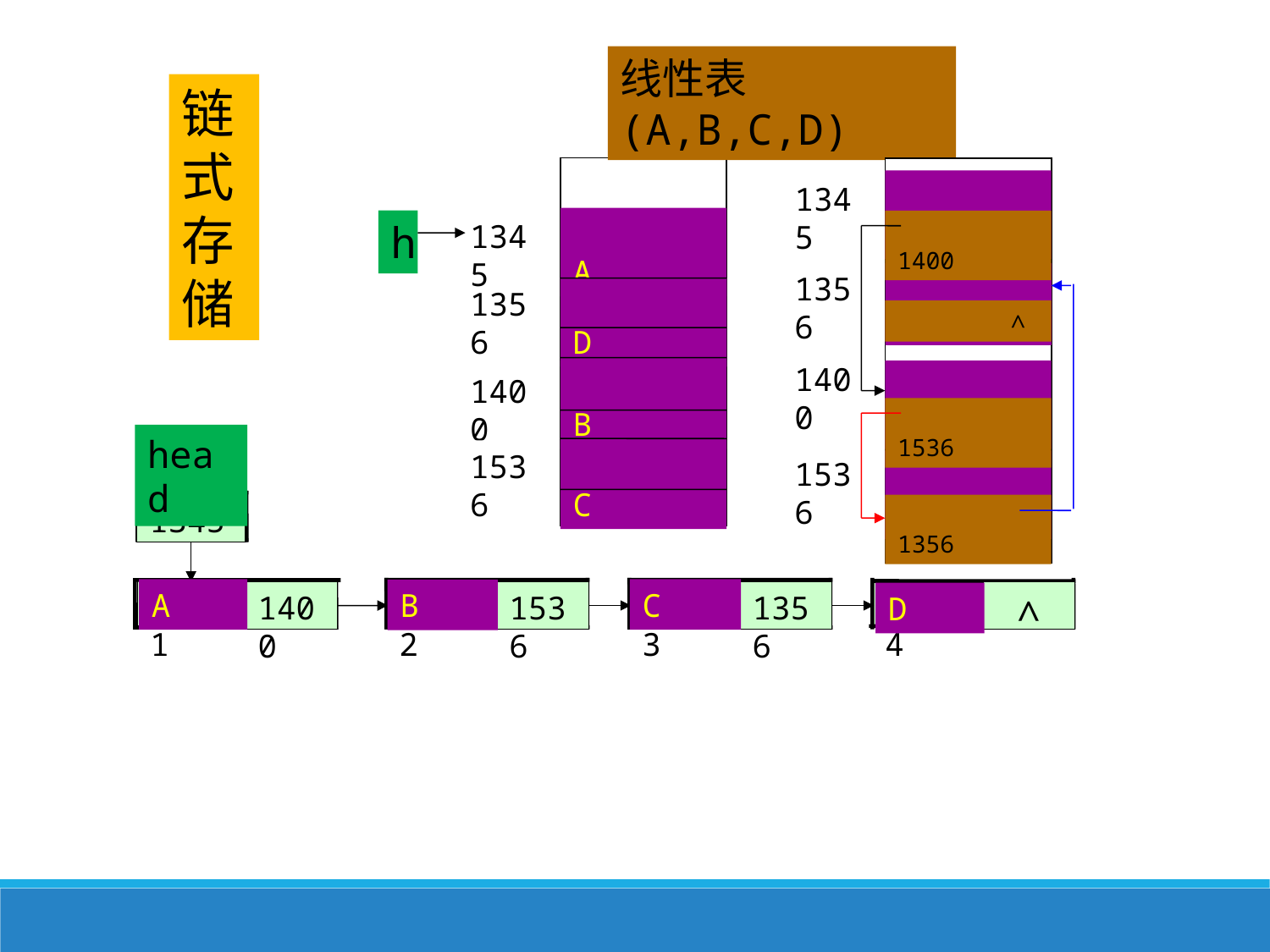

线性表(A,B,C,D)
链式存储

       A
       D
       B
       C
1345
1356
1400
1536
       A
h
1345
      1400

       D
1356

        ∧

       B
1400
      1536

head
1345
A
1400
C
B
1536
1356
 ∧
D

元素2

元素3

元素4
元素1

1536
       C

      1356